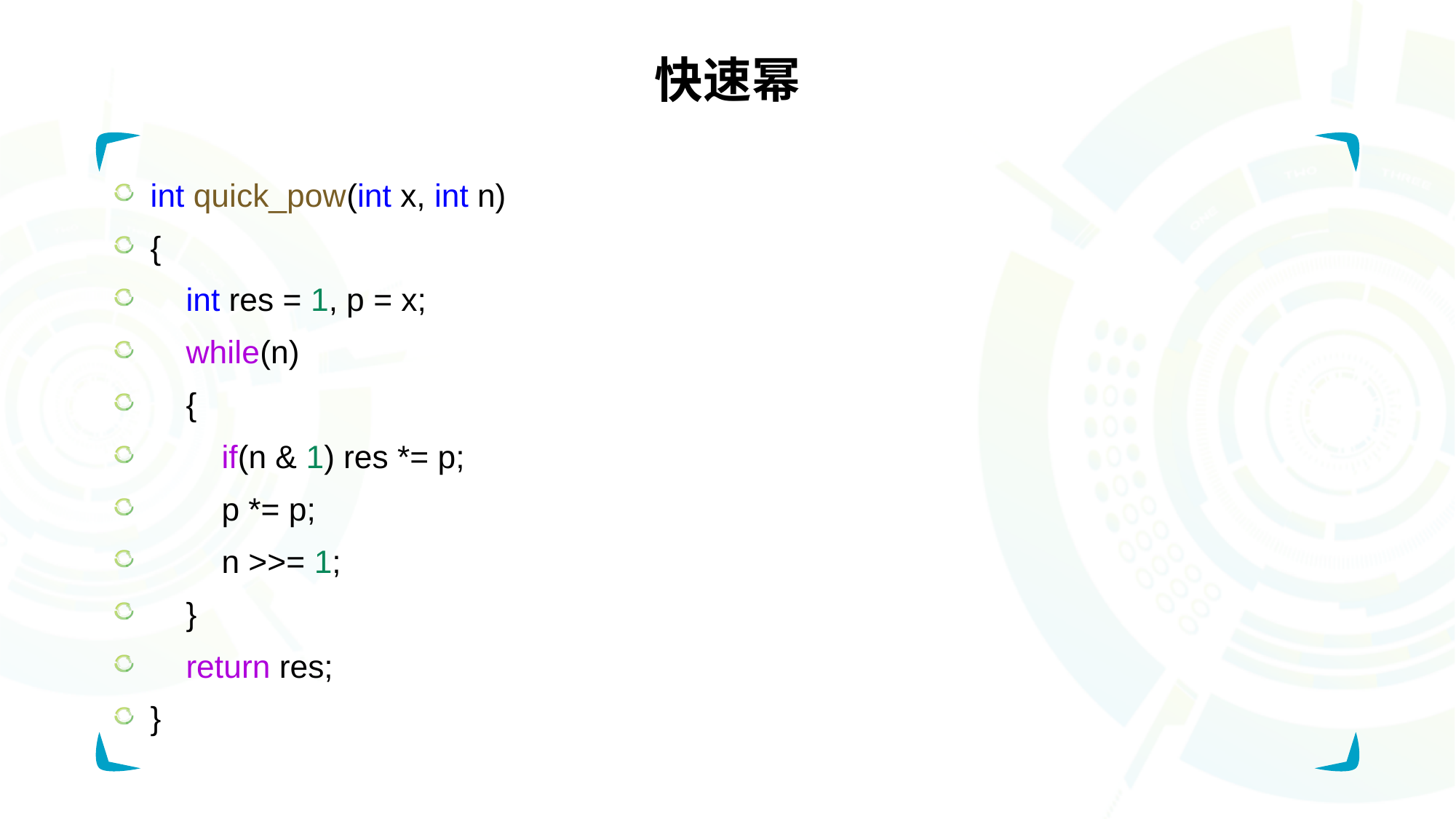

# 快速幂

int quick_pow(int x, int n)
{
    int res = 1, p = x;
    while(n)
    {
        if(n & 1) res *= p;
        p *= p;
        n >>= 1;
    }
    return res;
}